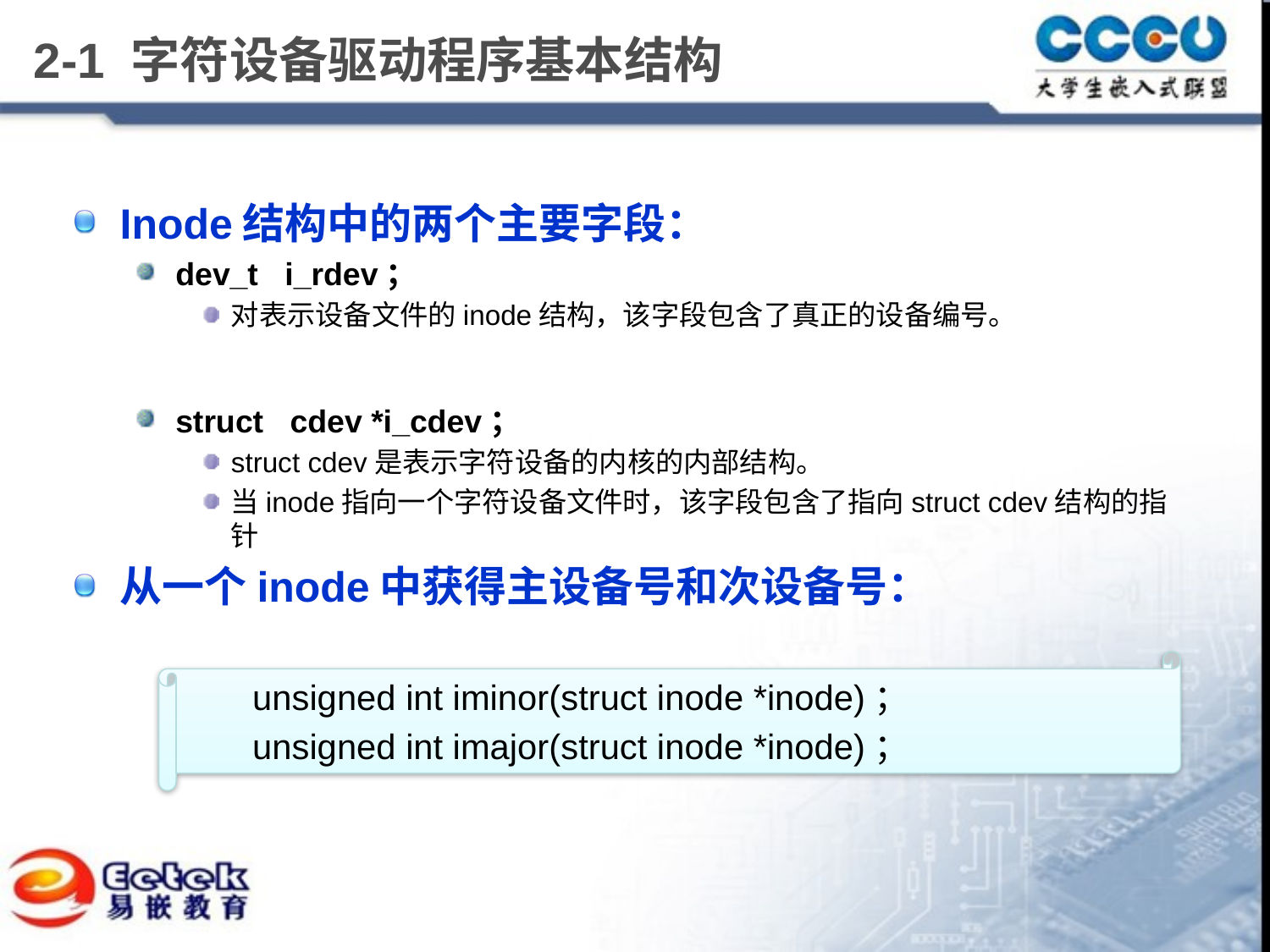

# 2-1 字符设备驱动程序基本结构
Inode结构中的两个主要字段：
dev_t   i_rdev；
对表示设备文件的inode结构，该字段包含了真正的设备编号。

struct   cdev *i_cdev；
struct cdev是表示字符设备的内核的内部结构。
当inode指向一个字符设备文件时，该字段包含了指向struct cdev结构的指针
从一个inode中获得主设备号和次设备号：

unsigned int iminor(struct inode *inode)；
unsigned int imajor(struct inode *inode)；